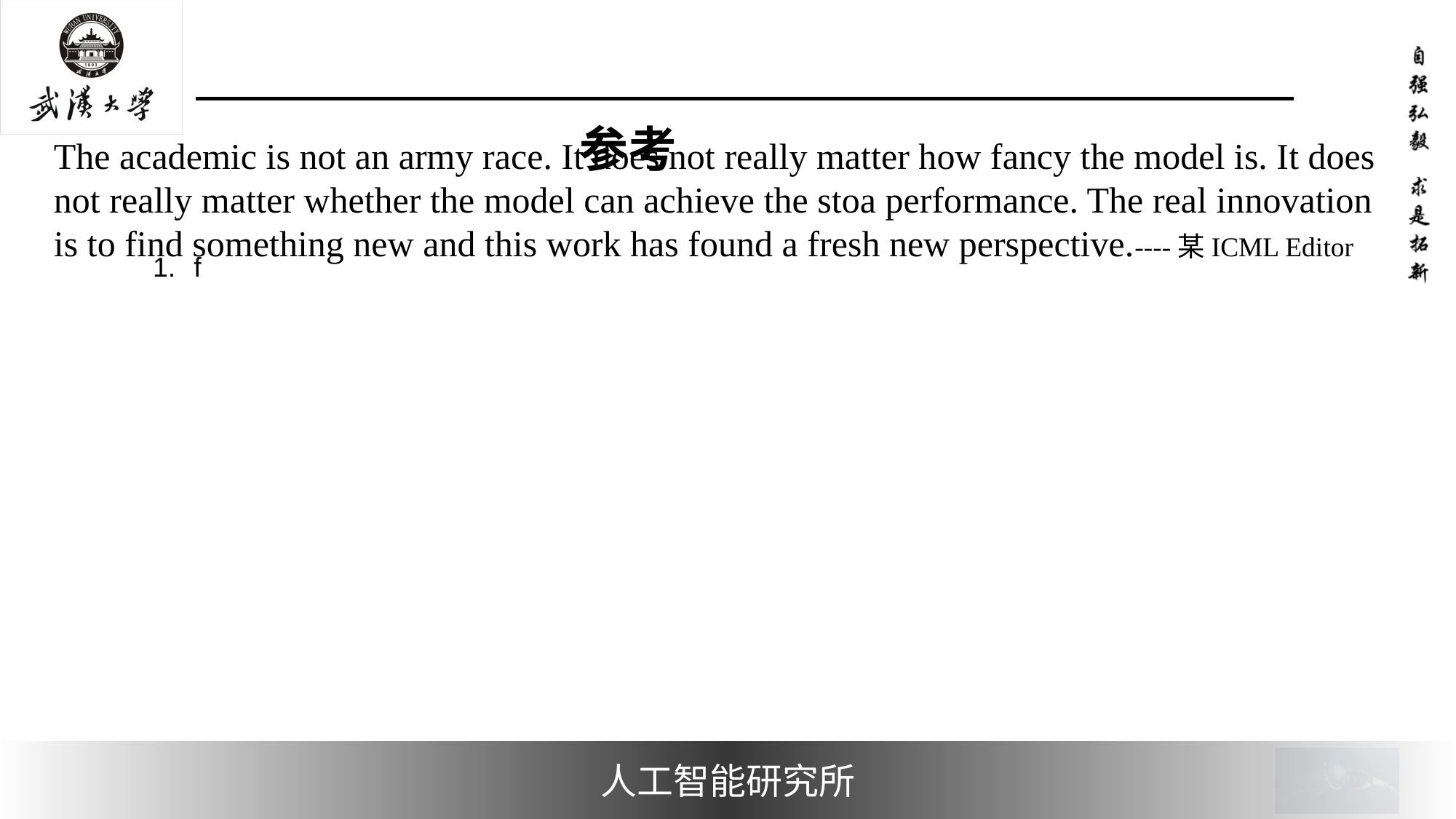

#
The academic is not an army race. It does not really matter how fancy the model is. It does not really matter whether the model can achieve the stoa performance. The real innovation is to find something new and this work has found a fresh new perspective.----某ICML Editor
f
33